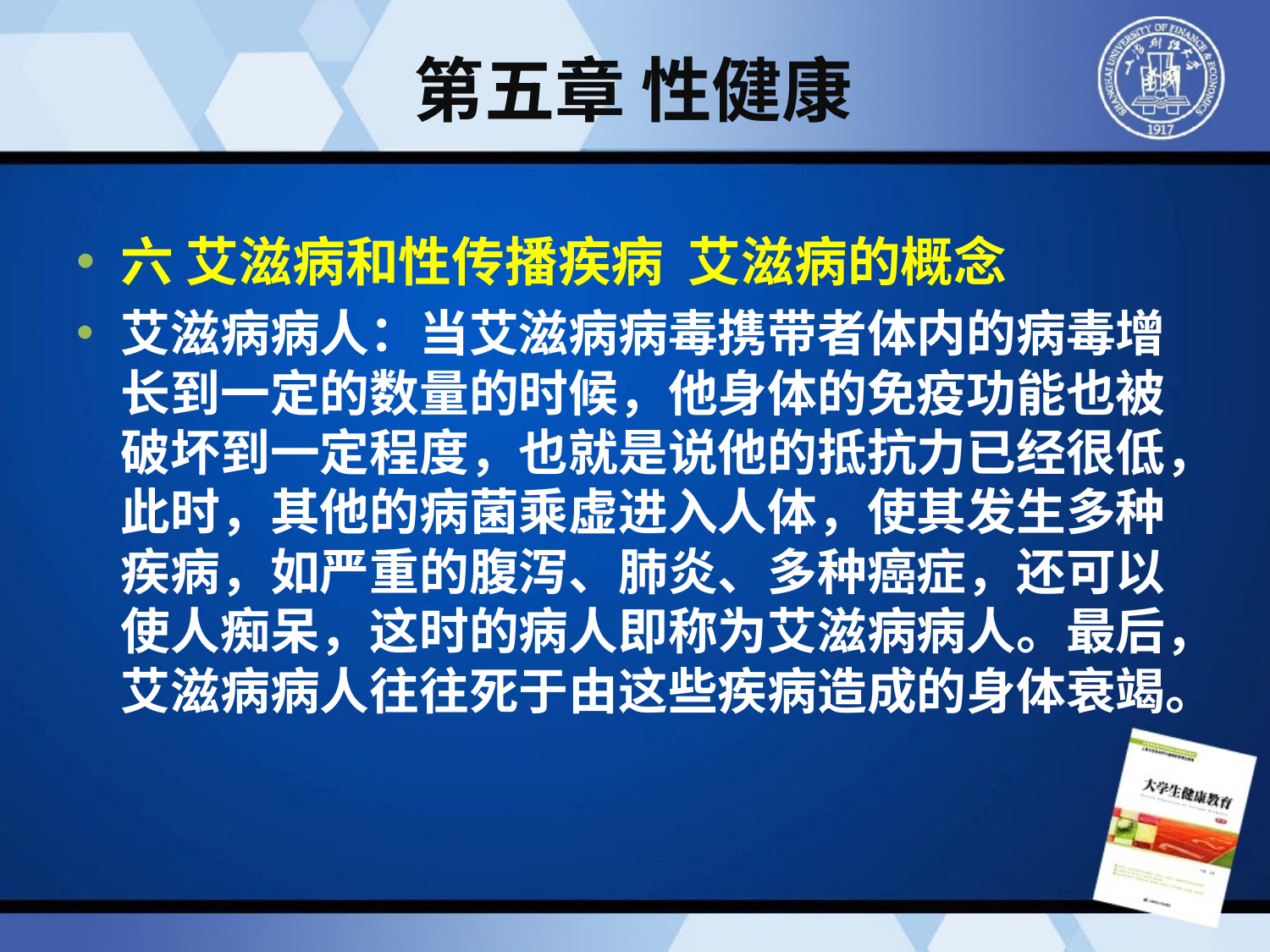

# 第五章 性健康
六 艾滋病和性传播疾病  艾滋病的概念
艾滋病病人：当艾滋病病毒携带者体内的病毒增长到一定的数量的时候，他身体的免疫功能也被破坏到一定程度，也就是说他的抵抗力已经很低，此时，其他的病菌乘虚进入人体，使其发生多种疾病，如严重的腹泻、肺炎、多种癌症，还可以使人痴呆，这时的病人即称为艾滋病病人。最后，艾滋病病人往往死于由这些疾病造成的身体衰竭。